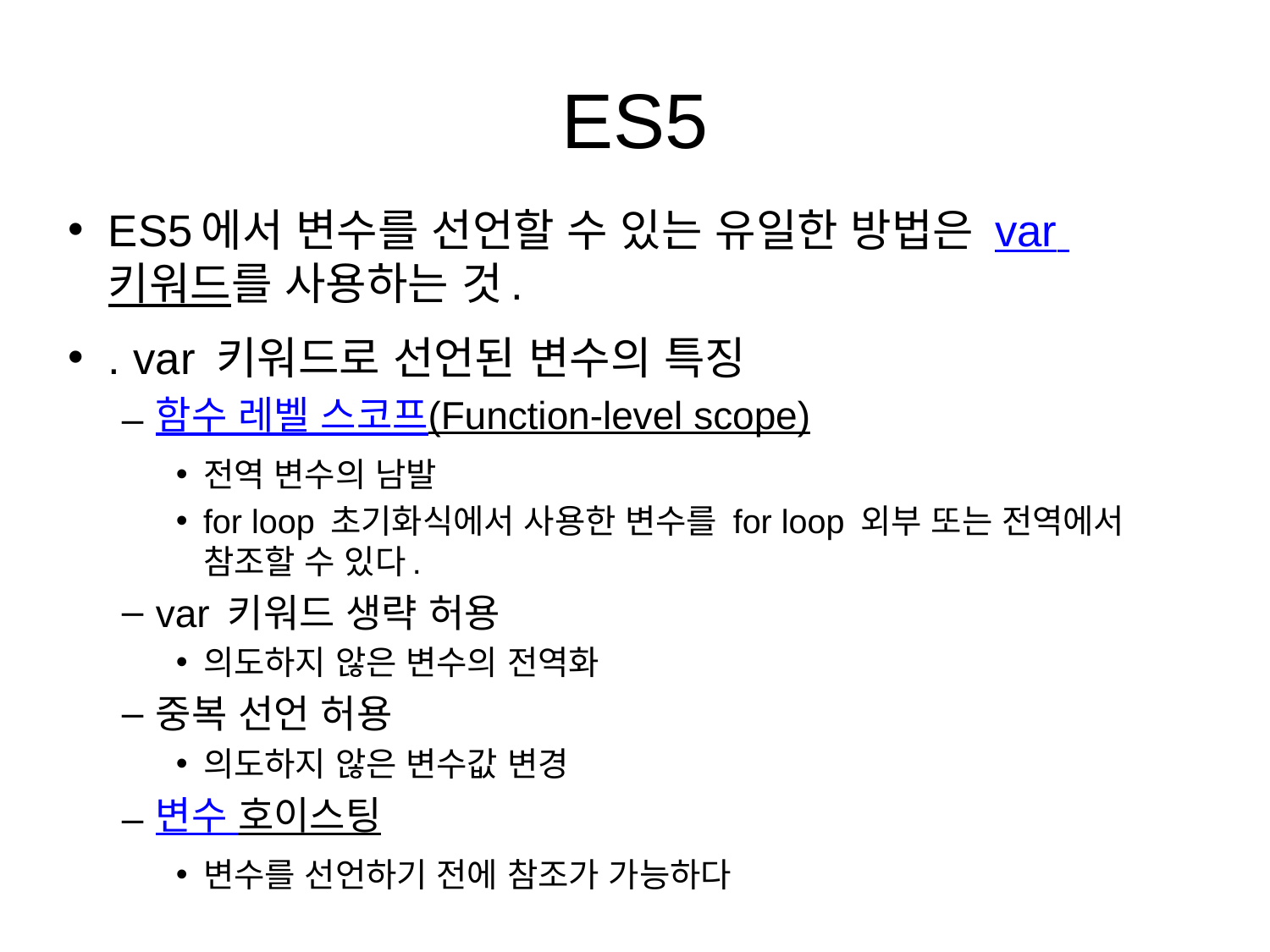

# ES5
ES5에서 변수를 선언할 수 있는 유일한 방법은 var 키워드를 사용하는 것.
. var 키워드로 선언된 변수의 특징
함수 레벨 스코프(Function-level scope)
전역 변수의 남발
for loop 초기화식에서 사용한 변수를 for loop 외부 또는 전역에서 참조할 수 있다.
var 키워드 생략 허용
의도하지 않은 변수의 전역화
중복 선언 허용
의도하지 않은 변수값 변경
변수 호이스팅
변수를 선언하기 전에 참조가 가능하다